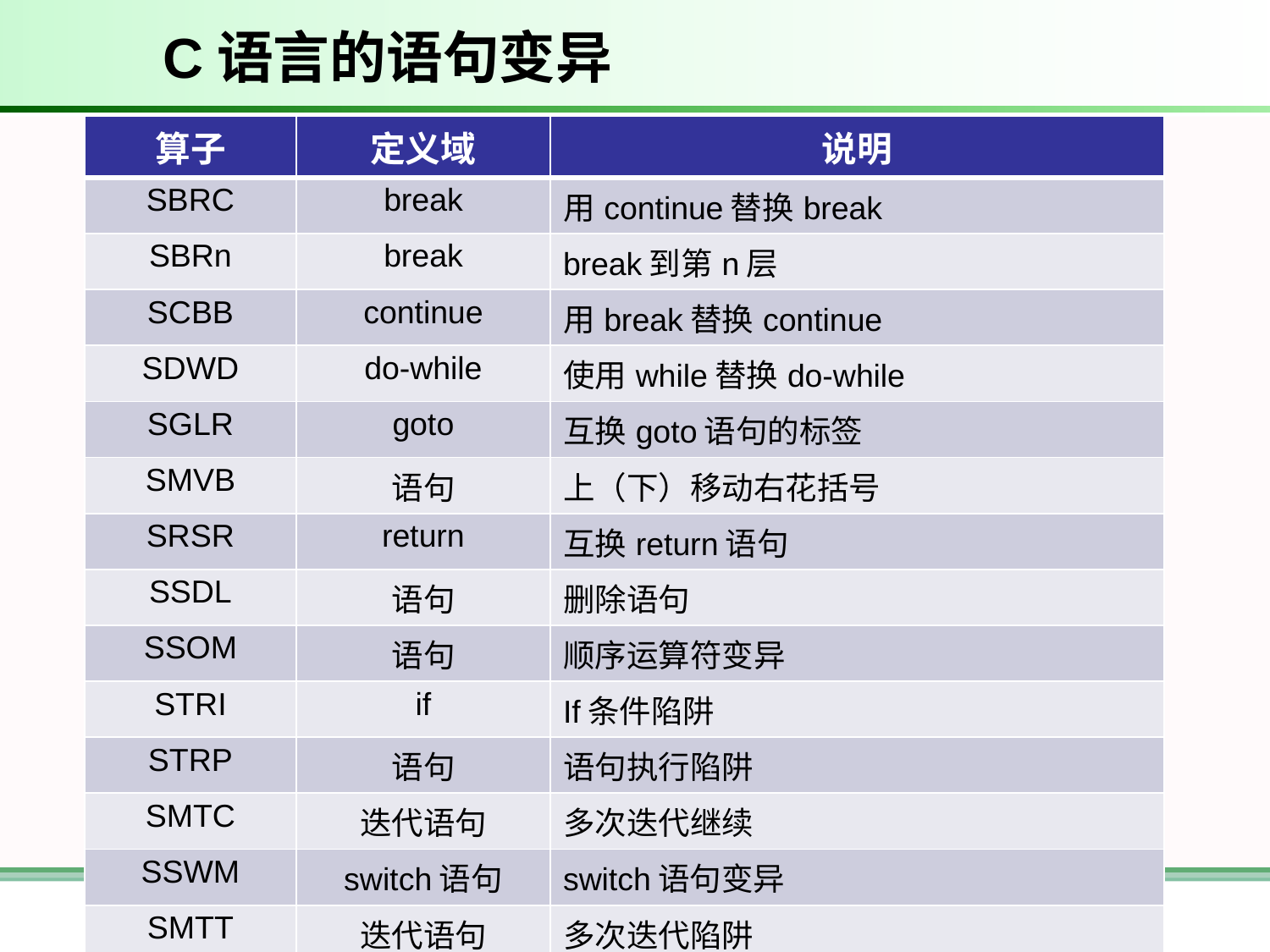

# C语言的语句变异
| 算子 | 定义域 | 说明 |
| --- | --- | --- |
| SBRC | break | 用continue替换break |
| SBRn | break | break到第n层 |
| SCBB | continue | 用break替换continue |
| SDWD | do-while | 使用while替换do-while |
| SGLR | goto | 互换goto语句的标签 |
| SMVB | 语句 | 上（下）移动右花括号 |
| SRSR | return | 互换return语句 |
| SSDL | 语句 | 删除语句 |
| SSOM | 语句 | 顺序运算符变异 |
| STRI | if | If条件陷阱 |
| STRP | 语句 | 语句执行陷阱 |
| SMTC | 迭代语句 | 多次迭代继续 |
| SSWM | switch语句 | switch语句变异 |
| SMTT | 迭代语句 | 多次迭代陷阱 |
| SWDD | while | 使用do-while替换while |
47